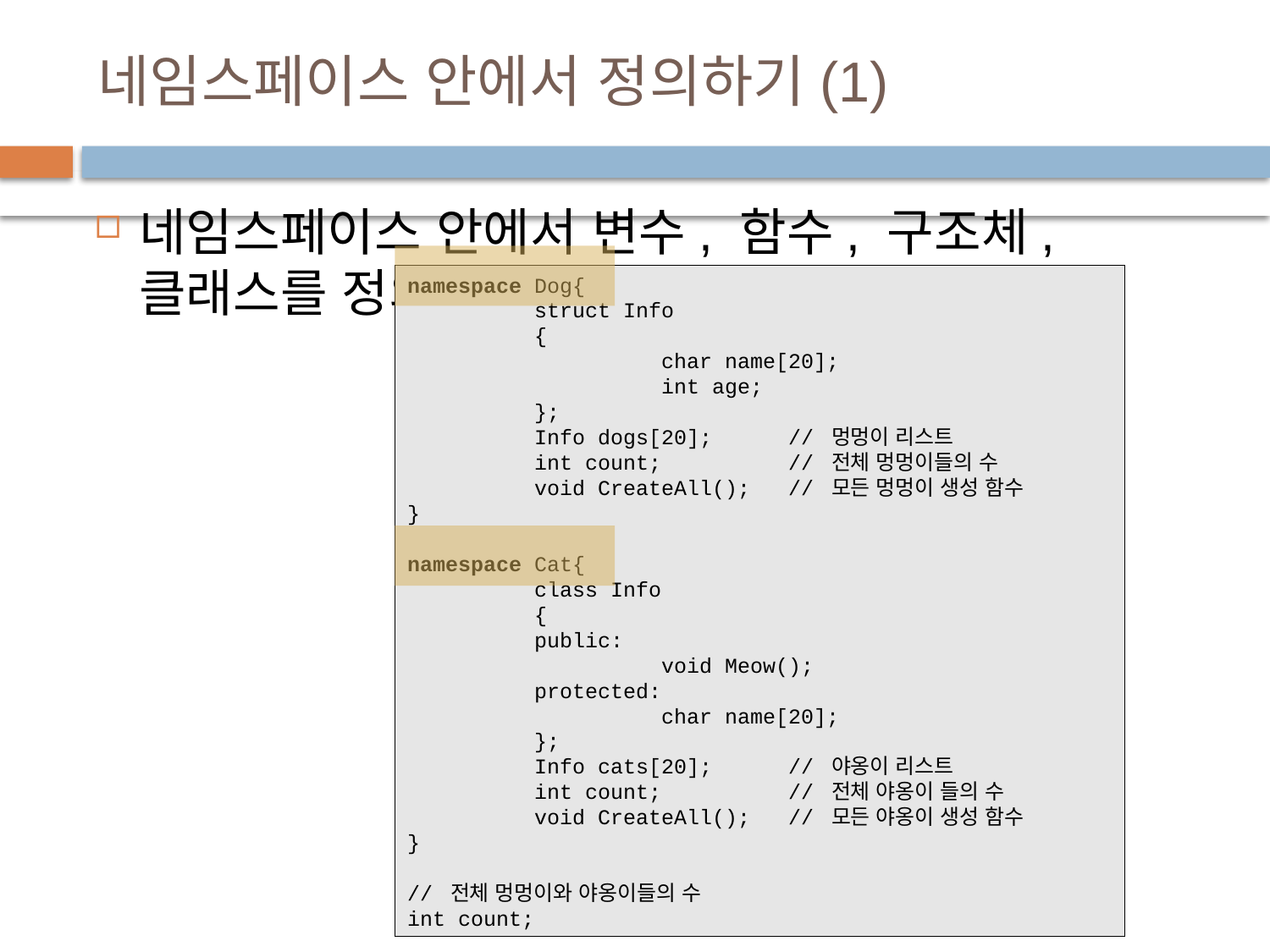

# 네임스페이스 안에서 정의하기(1)
네임스페이스 안에서 변수, 함수, 구조체, 클래스를 정의하는 예)

namespace Dog{
	struct Info
	{
		char name[20];
		int age;
	};
	Info dogs[20];	// 멍멍이 리스트
	int count;	// 전체 멍멍이들의 수
	void CreateAll();	// 모든 멍멍이 생성 함수
}

namespace Cat{
	class Info
	{
	public:
		void Meow();
	protected:
		char name[20];
	};
	Info cats[20];	// 야옹이 리스트
	int count;	// 전체 야옹이 들의 수
	void CreateAll();	// 모든 야옹이 생성 함수
}

// 전체 멍멍이와 야옹이들의 수
int count;